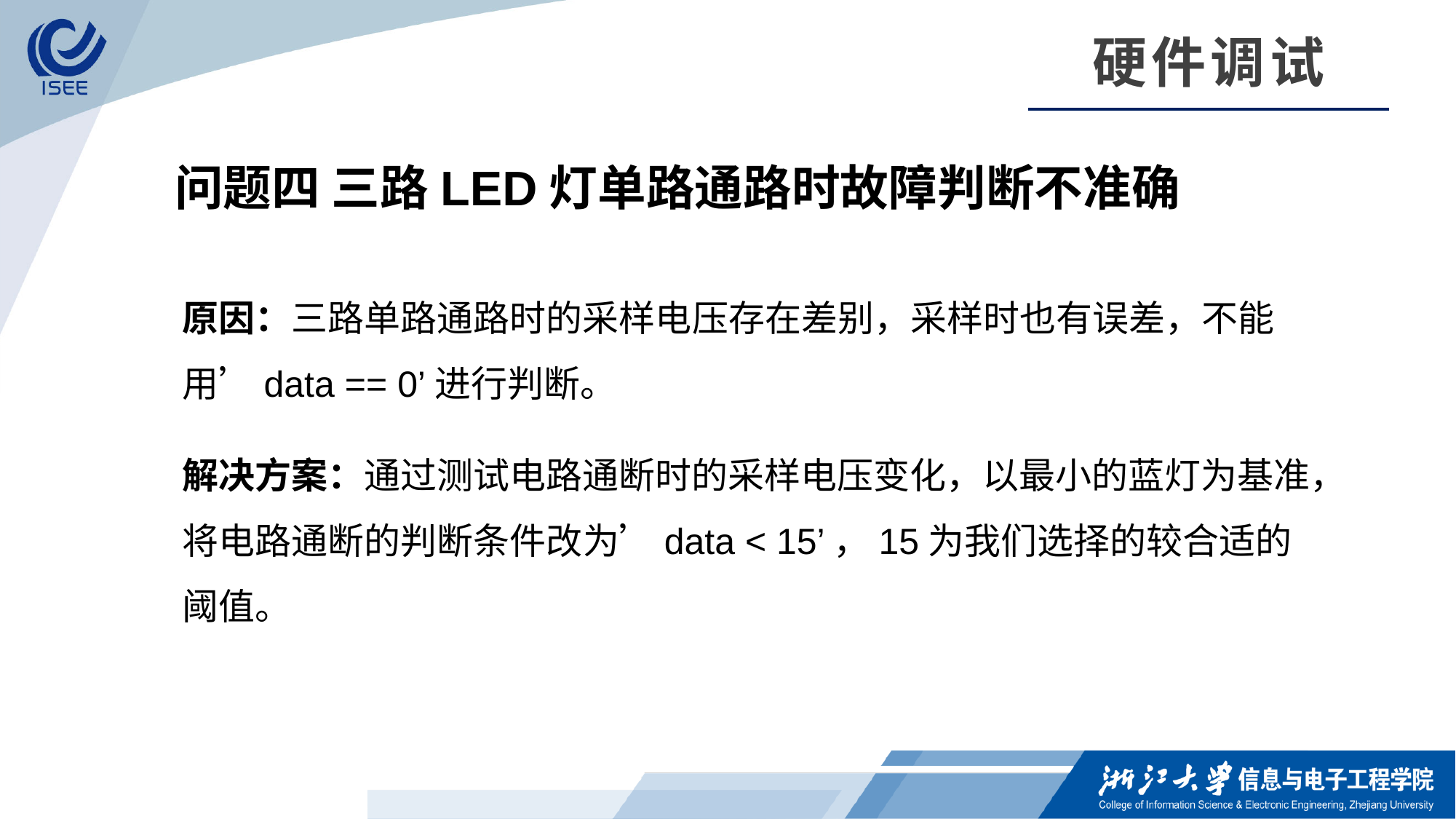

硬件调试
问题四 三路LED灯单路通路时故障判断不准确
原因：三路单路通路时的采样电压存在差别，采样时也有误差，不能用’data == 0’进行判断。
解决方案：通过测试电路通断时的采样电压变化，以最小的蓝灯为基准，将电路通断的判断条件改为’data < 15’，15为我们选择的较合适的阈值。